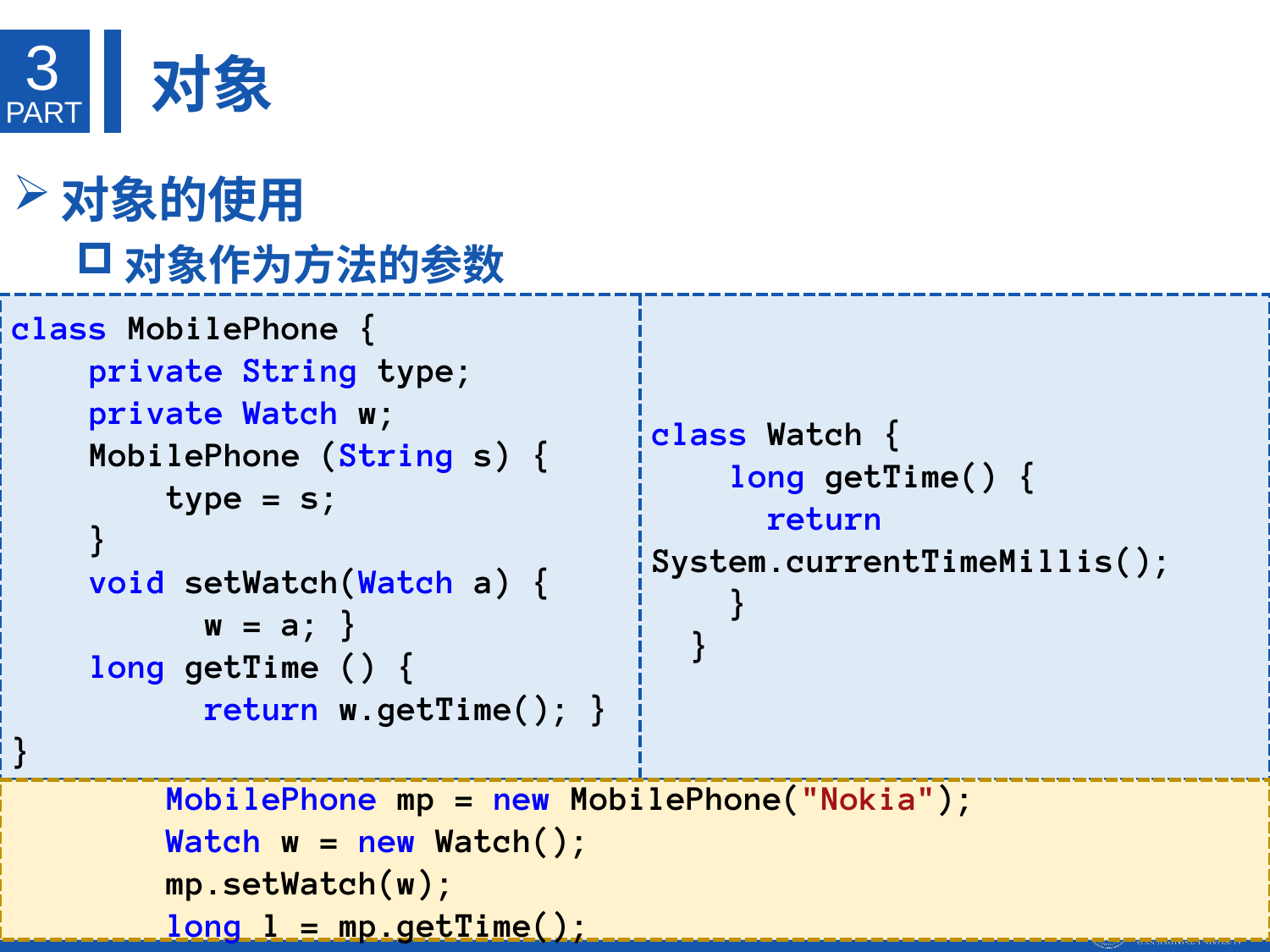

3
对象
PART
对象的使用
对象作为方法的参数

class Watch {
    long getTime() {
      return System.currentTimeMillis();
    }
  }
class MobilePhone {
    private String type;
    private Watch w;
    MobilePhone (String s) {
        type = s;
    }
    void setWatch(Watch a) {
          w = a; }
    long getTime () {
          return w.getTime(); }
}
        MobilePhone mp = new MobilePhone("Nokia");
        Watch w = new Watch();
        mp.setWatch(w);
        long l = mp.getTime();